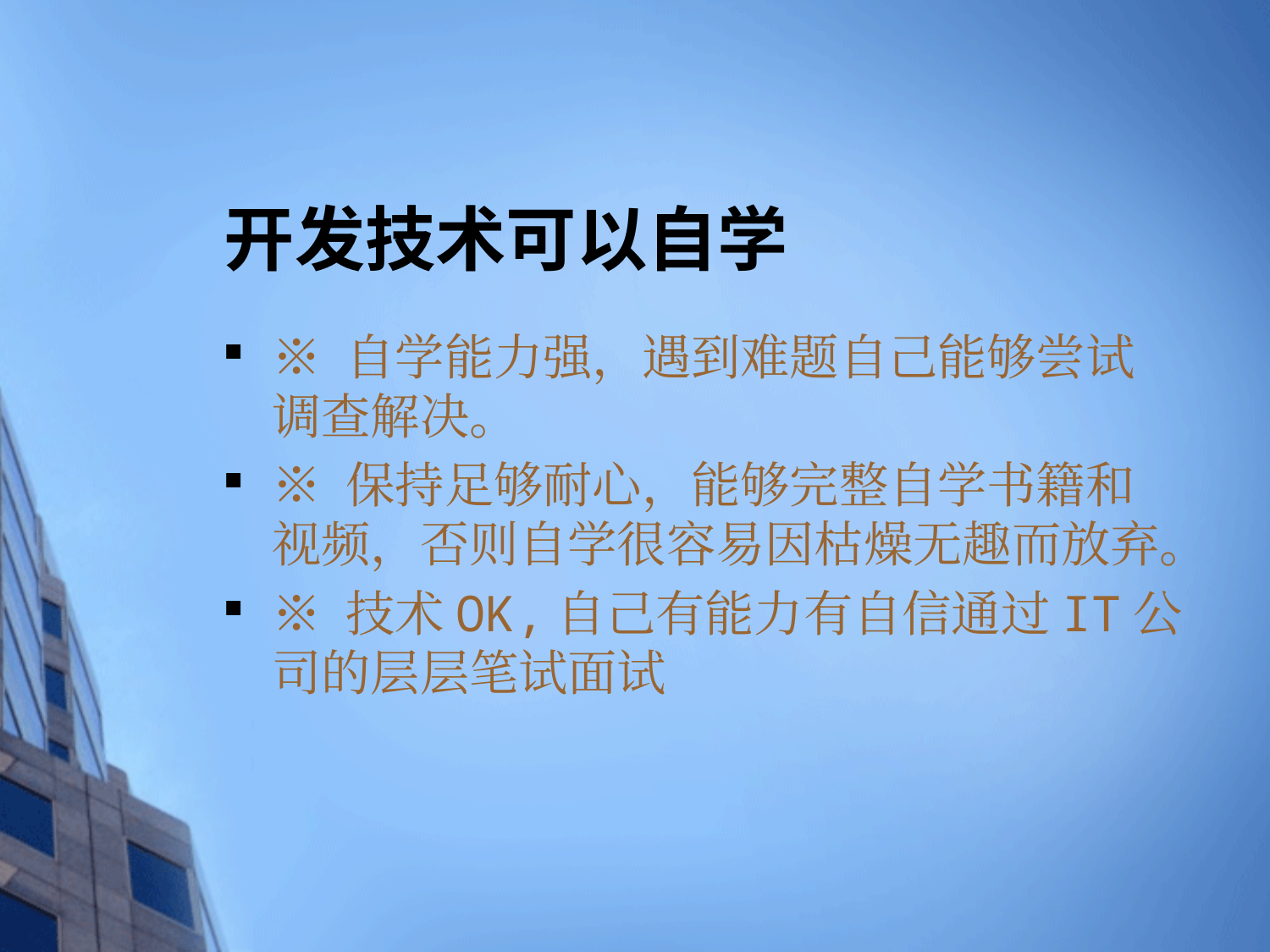

# 开发技术可以自学
※ 自学能力强，遇到难题自己能够尝试调查解决。
※ 保持足够耐心，能够完整自学书籍和视频，否则自学很容易因枯燥无趣而放弃。
※ 技术OK,自己有能力有自信通过IT公司的层层笔试面试